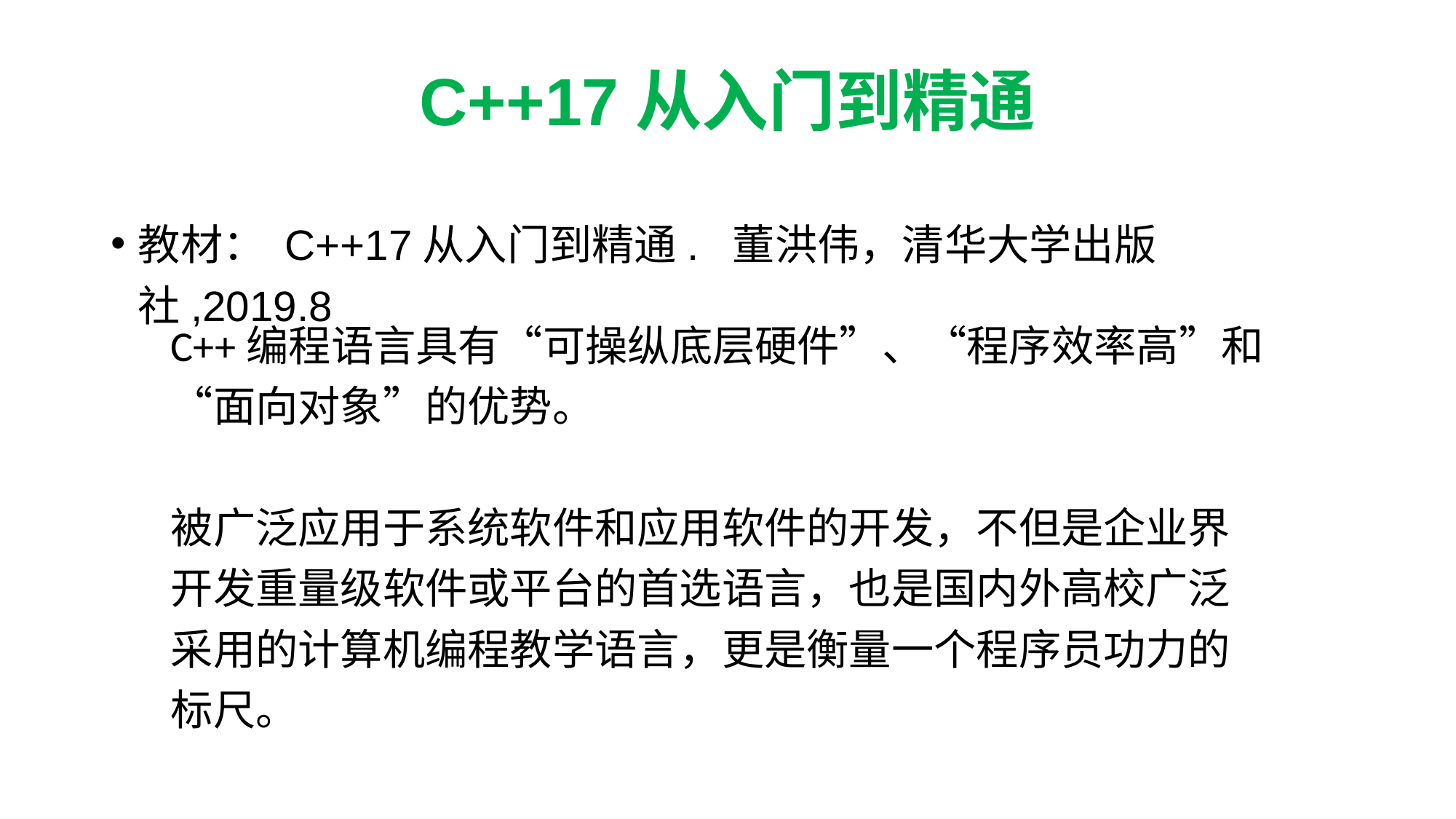

C++17从入门到精通
教材： C++17从入门到精通.  董洪伟，清华大学出版社,2019.8
C++编程语言具有“可操纵底层硬件”、“程序效率高”和“面向对象”的优势。

被广泛应用于系统软件和应用软件的开发，不但是企业界开发重量级软件或平台的首选语言，也是国内外高校广泛采用的计算机编程教学语言，更是衡量一个程序员功力的标尺。